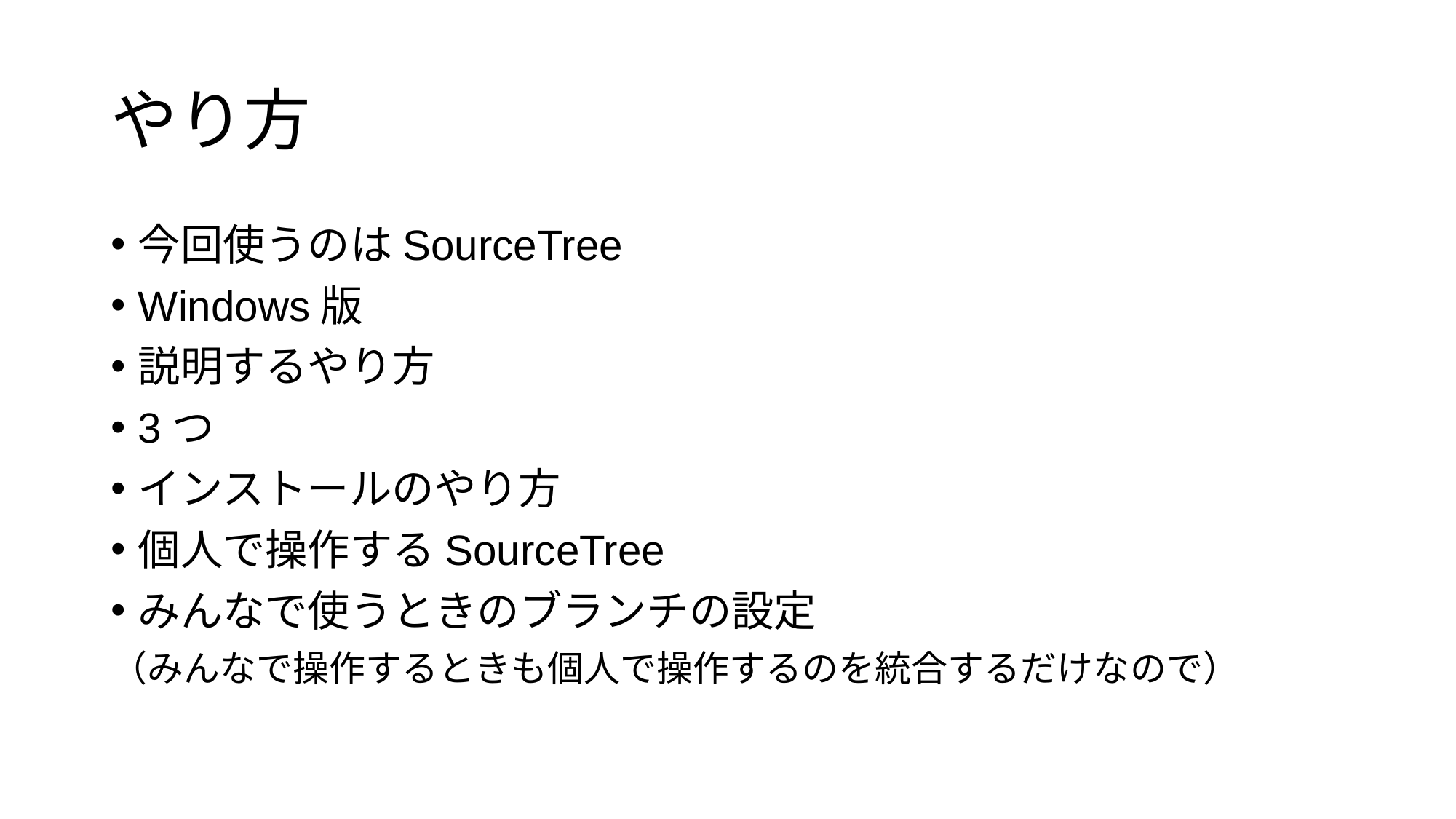

# やり方
今回使うのはSourceTree
Windows版
説明するやり方
3つ
インストールのやり方
個人で操作するSourceTree
みんなで使うときのブランチの設定
（みんなで操作するときも個人で操作するのを統合するだけなので）